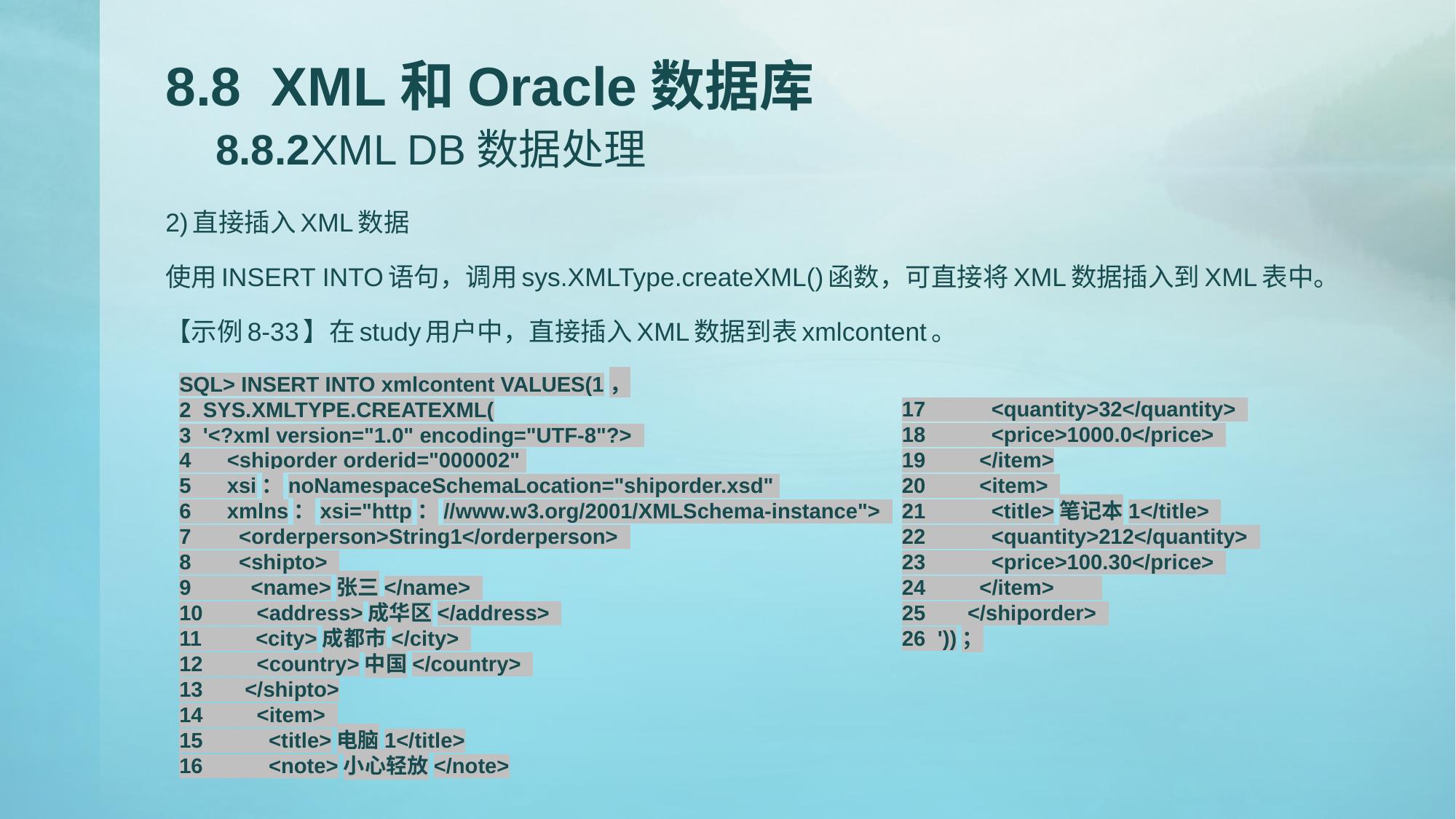

# 8.8  XML和Oracle数据库 8.8.2XML DB数据处理
2)直接插入XML数据
使用INSERT INTO语句，调用sys.XMLType.createXML()函数，可直接将XML数据插入到XML表中。
【示例8-33】在study用户中，直接插入XML数据到表xmlcontent。
SQL> INSERT INTO xmlcontent VALUES(1，
2  SYS.XMLTYPE.CREATEXML(
3  '<?xml version="1.0" encoding="UTF-8"?>
4      <shiporder orderid="000002"
5      xsi：noNamespaceSchemaLocation="shiporder.xsd"
6      xmlns：xsi="http：//www.w3.org/2001/XMLSchema-instance">
7        <orderperson>String1</orderperson>
8        <shipto>
9          <name>张三</name>
10         <address>成华区</address>
11         <city>成都市</city>
12         <country>中国</country>
13       </shipto>
14         <item>
15           <title>电脑1</title>
16           <note>小心轻放</note>
17           <quantity>32</quantity>
18           <price>1000.0</price>
19         </item>
20         <item>
21           <title>笔记本1</title>
22           <quantity>212</quantity>
23           <price>100.30</price>
24         </item>
25       </shiporder>
26  '))；